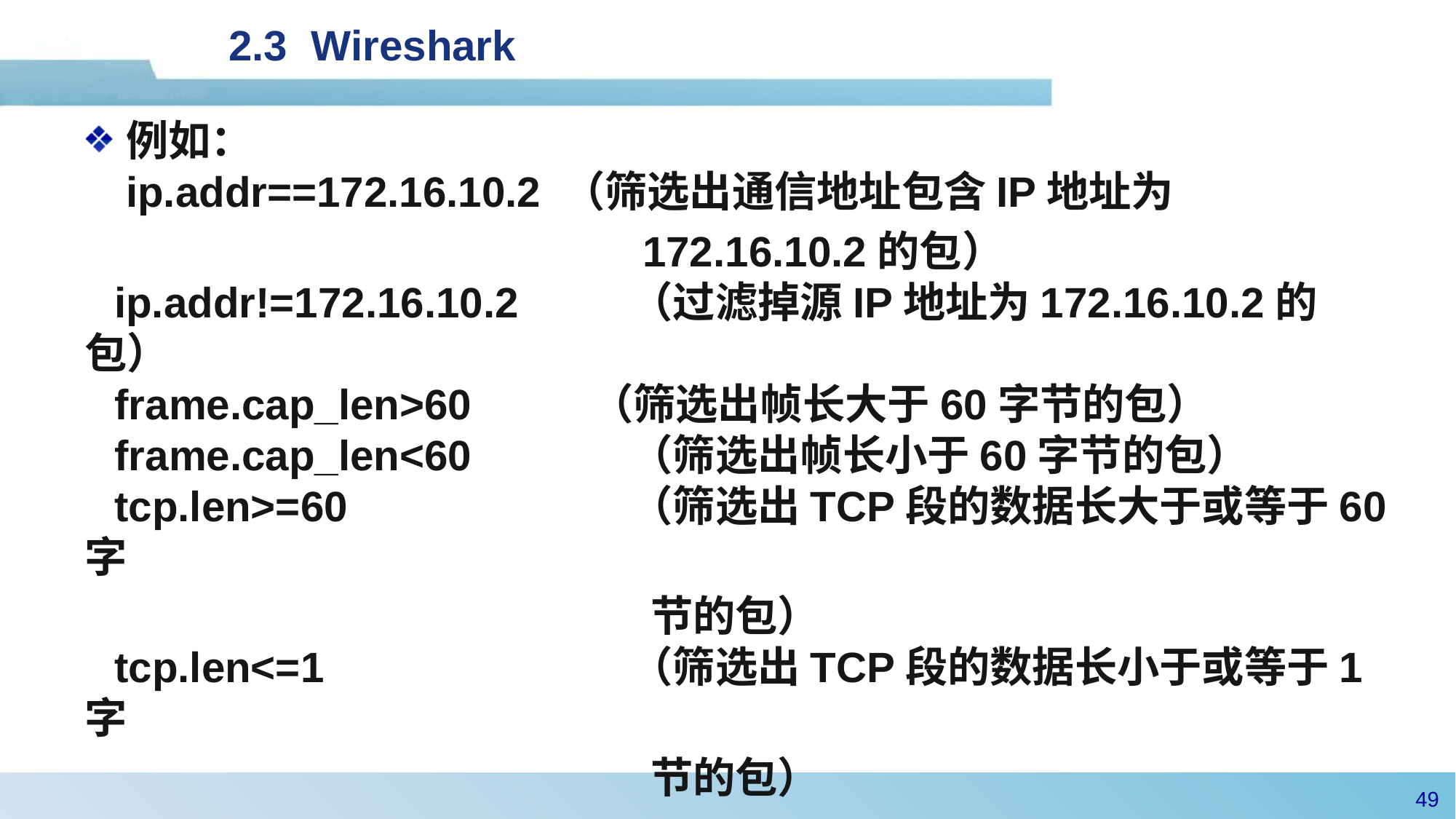

2.3  Wireshark
例如：
ip.addr==172.16.10.2 	（筛选出通信地址包含IP地址为
					 172.16.10.2的包）
  ip.addr!=172.16.10.2  	（过滤掉源IP地址为172.16.10.2的包）
  frame.cap_len>60	     （筛选出帧长大于60字节的包）
  frame.cap_len<60 		（筛选出帧长小于60字节的包）
  tcp.len>=60			（筛选出TCP段的数据长大于或等于60字
					 节的包）
  tcp.len<=1 			（筛选出TCP段的数据长小于或等于1字
					 节的包）

49